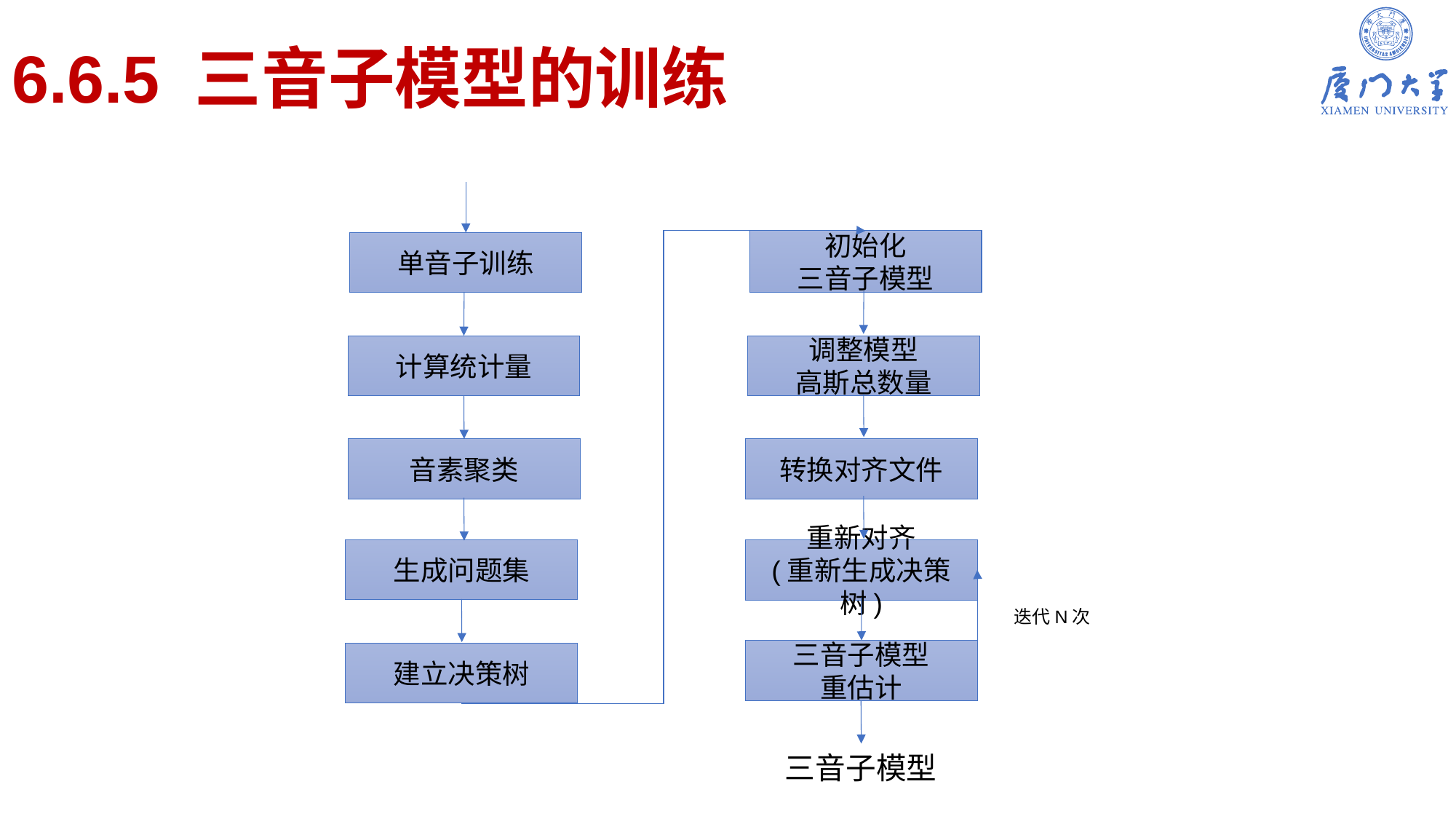

# 6.6.5 三音子模型的训练
初始化
三音子模型
单音子训练
计算统计量
调整模型
高斯总数量
音素聚类
转换对齐文件
生成问题集
重新对齐
(重新生成决策树)
迭代N次
三音子模型
重估计
建立决策树
三音子模型